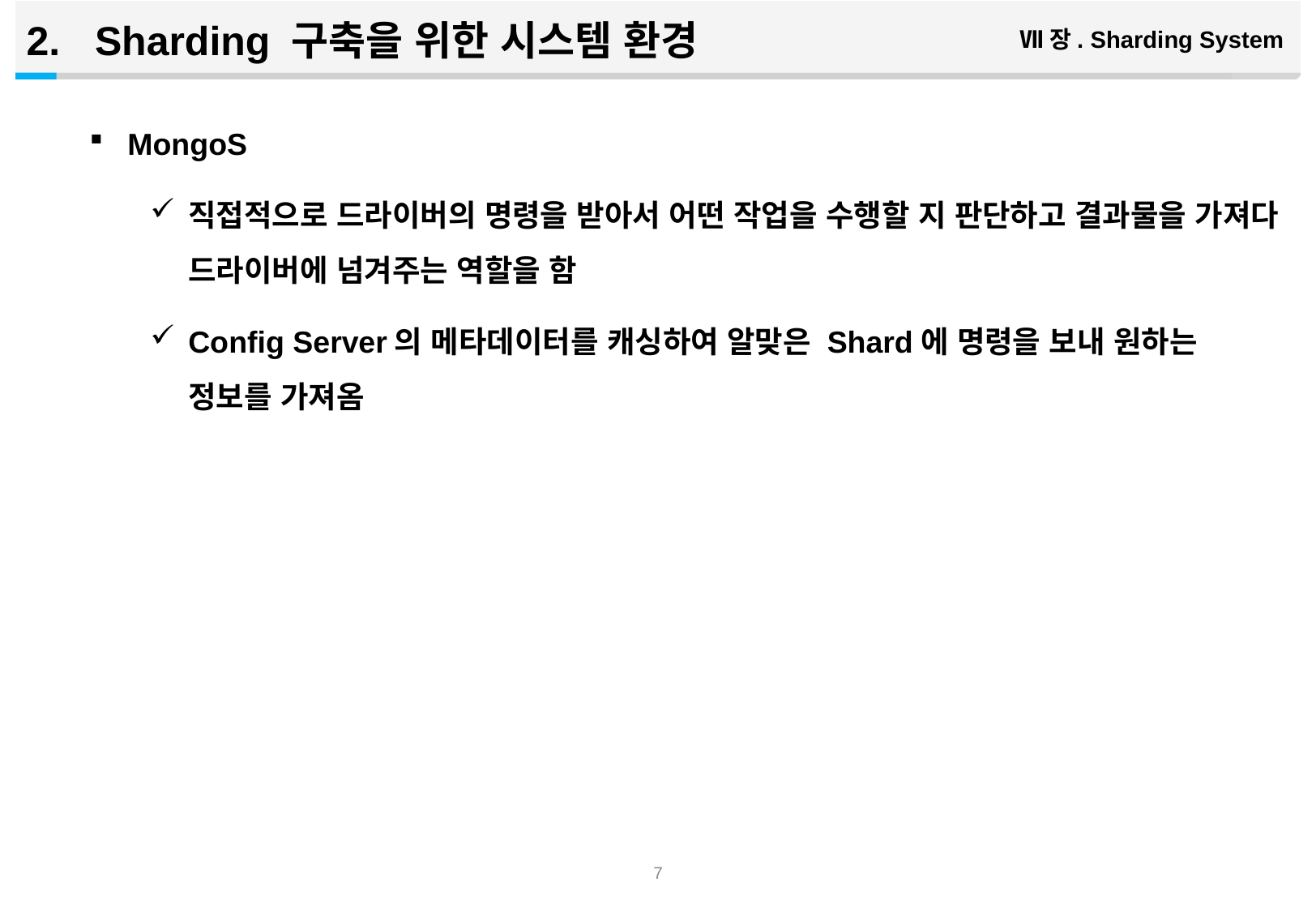

Sharding 구축을 위한 시스템 환경
Ⅶ장. Sharding System
MongoS
직접적으로 드라이버의 명령을 받아서 어떤 작업을 수행할 지 판단하고 결과물을 가져다 드라이버에 넘겨주는 역할을 함
Config Server의 메타데이터를 캐싱하여 알맞은 Shard에 명령을 보내 원하는  정보를 가져옴

7